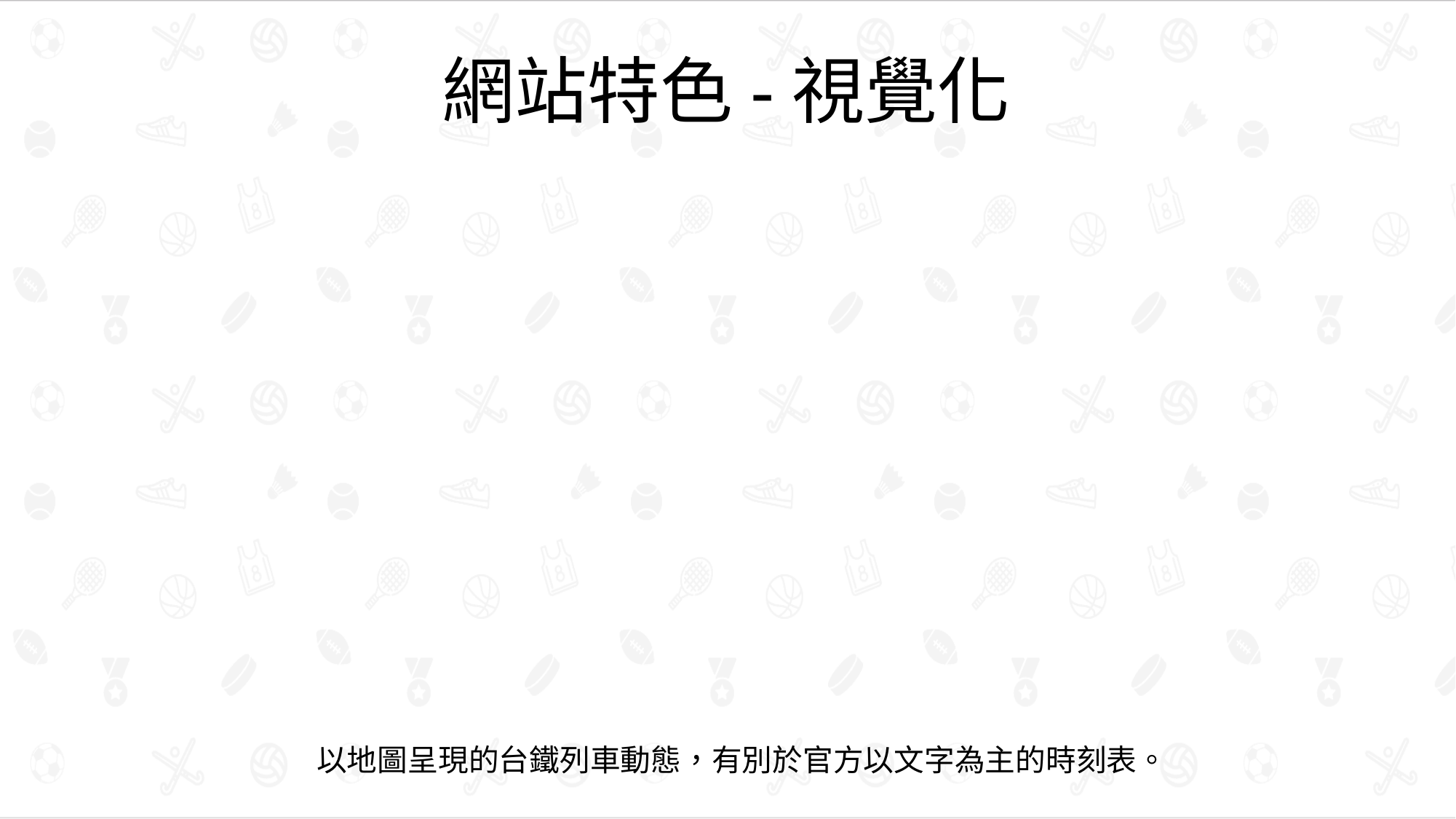

網站特色-視覺化
以地圖呈現的台鐵列車動態，有別於官方以文字為主的時刻表。